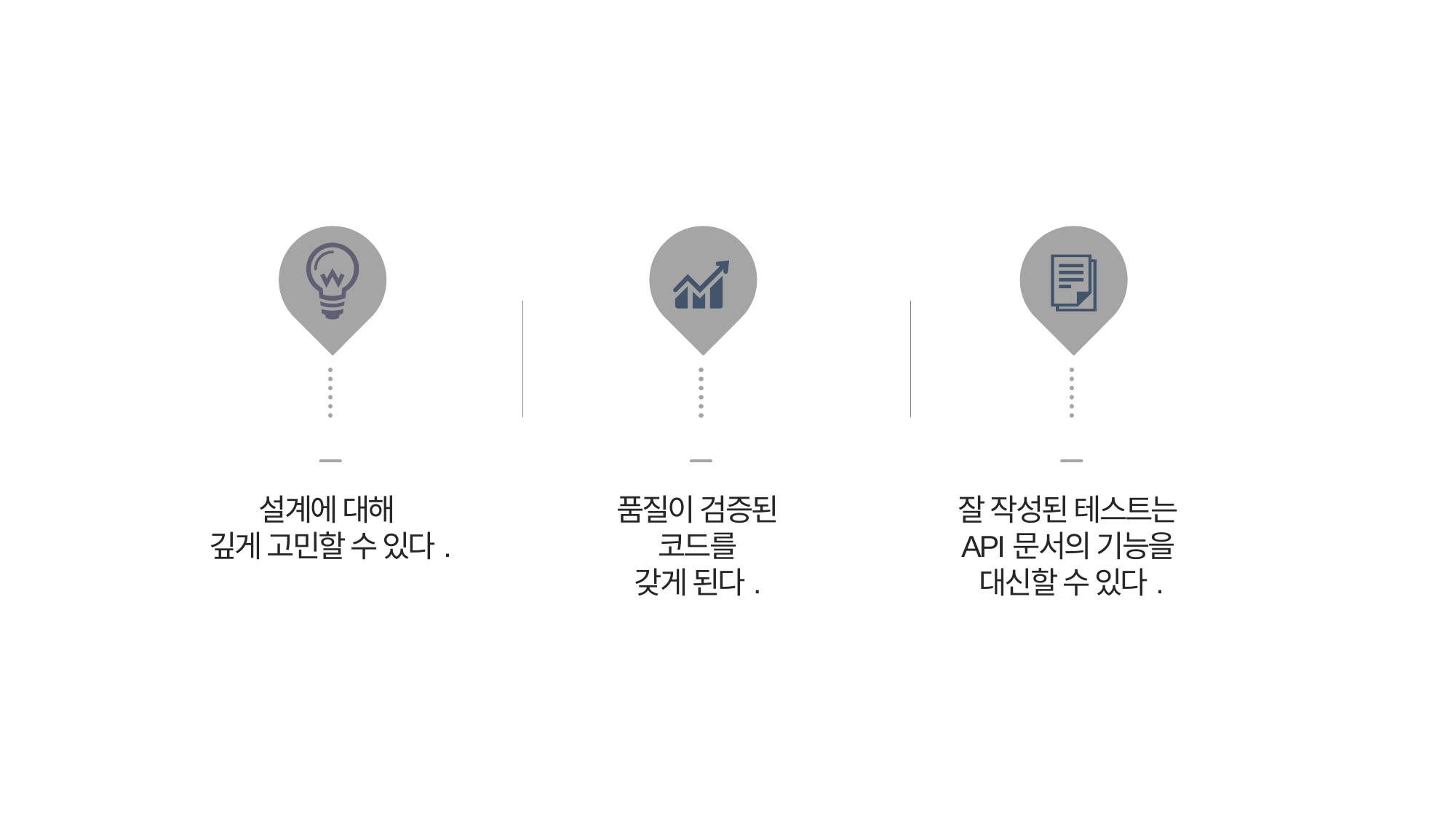

설계에 대해
깊게 고민할 수 있다.

품질이 검증된
코드를
갖게 된다.

잘 작성된 테스트는
API문서의 기능을
대신할 수 있다.